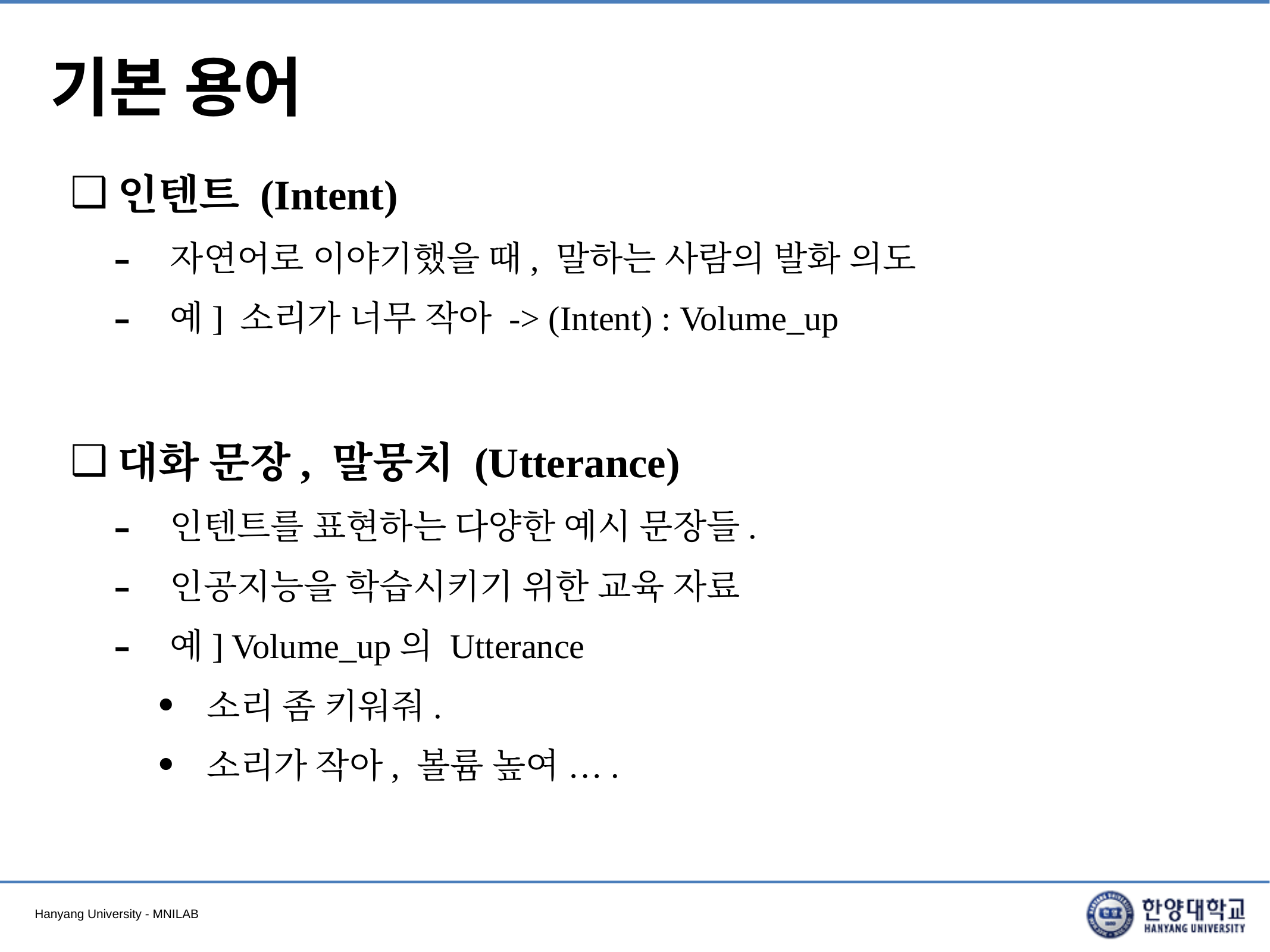

# 기본 용어
인텐트 (Intent)
자연어로 이야기했을 때, 말하는 사람의 발화 의도
예] 소리가 너무 작아 -> (Intent) : Volume_up

대화 문장, 말뭉치 (Utterance)
인텐트를 표현하는 다양한 예시 문장들.
인공지능을 학습시키기 위한 교육 자료
예] Volume_up의 Utterance
소리 좀 키워줘.
소리가 작아, 볼륨 높여 ….